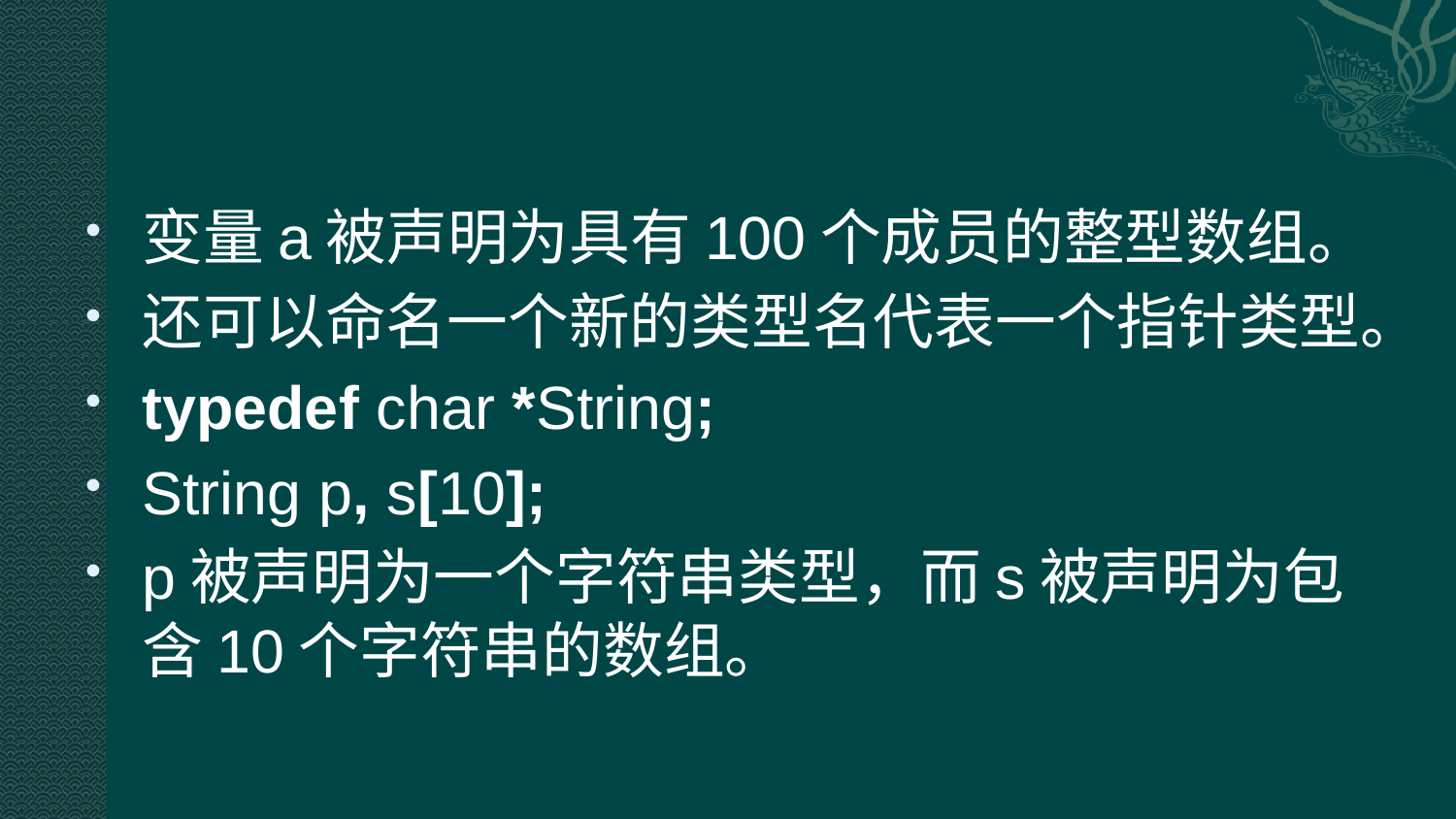

#
变量a被声明为具有100个成员的整型数组。
还可以命名一个新的类型名代表一个指针类型。
typedef char *String;
String p, s[10];
p被声明为一个字符串类型，而s被声明为包含10个字符串的数组。